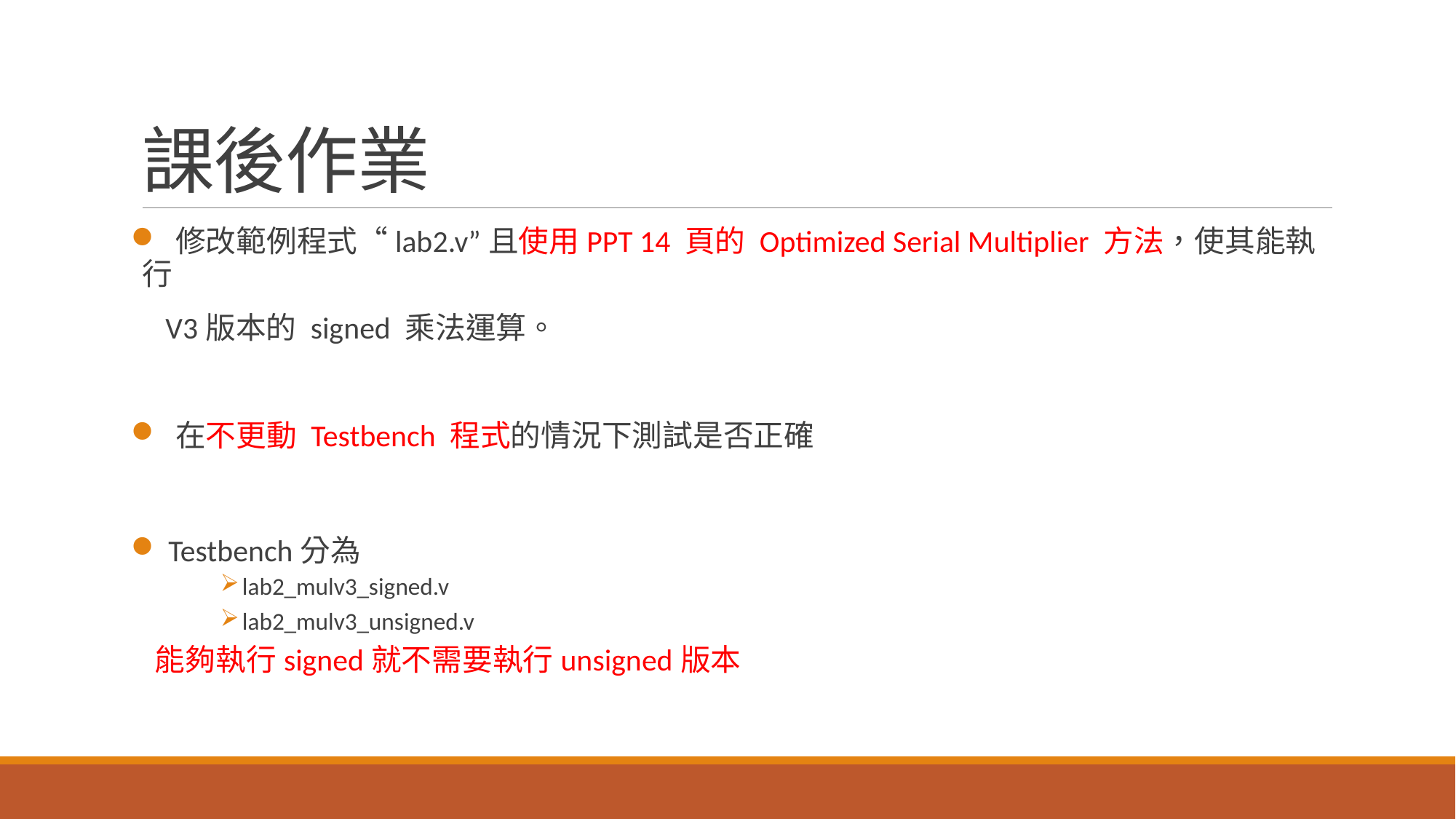

# 課後作業
 修改範例程式“lab2.v”且使用PPT 14 頁的 Optimized Serial Multiplier 方法，使其能執行
     V3版本的 signed 乘法運算。

 在不更動 Testbench 程式的情況下測試是否正確

 Testbench分為
lab2_mulv3_signed.v
lab2_mulv3_unsigned.v
能夠執行signed就不需要執行unsigned版本